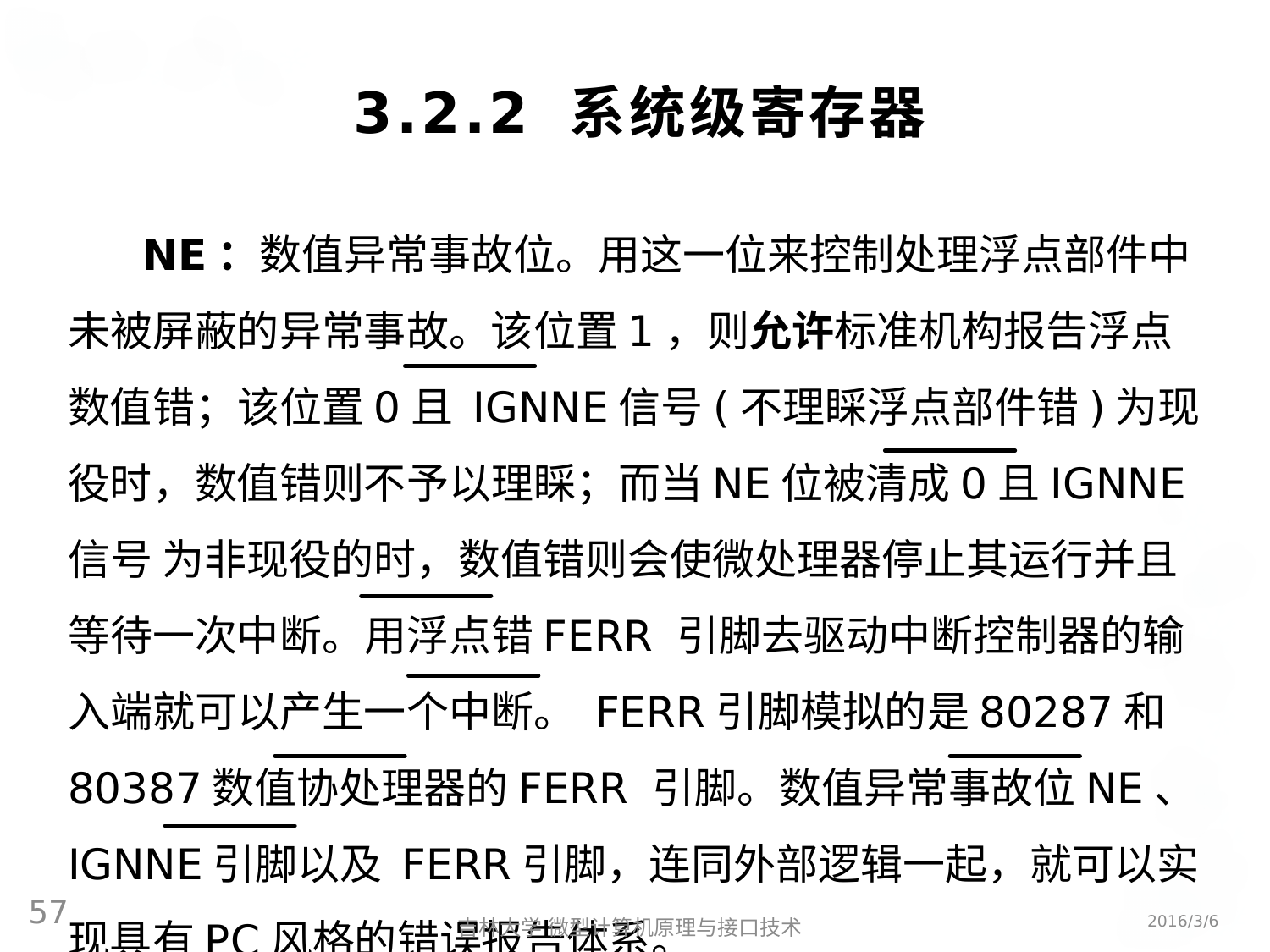

# 3.2.2 系统级寄存器
NE：数值异常事故位。用这一位来控制处理浮点部件中未被屏蔽的异常事故。该位置1，则允许标准机构报告浮点数值错；该位置0且 IGNNE信号(不理睬浮点部件错)为现役时，数值错则不予以理睬；而当NE位被清成0且IGNNE信号 为非现役的时，数值错则会使微处理器停止其运行并且等待一次中断。用浮点错FERR 引脚去驱动中断控制器的输入端就可以产生一个中断。 FERR引脚模拟的是80287和80387数值协处理器的FERR 引脚。数值异常事故位NE、 IGNNE引脚以及 FERR引脚，连同外部逻辑一起，就可以实现具有PC风格的错误报告体系。
57
2016/3/6
吉林大学 微型计算机原理与接口技术